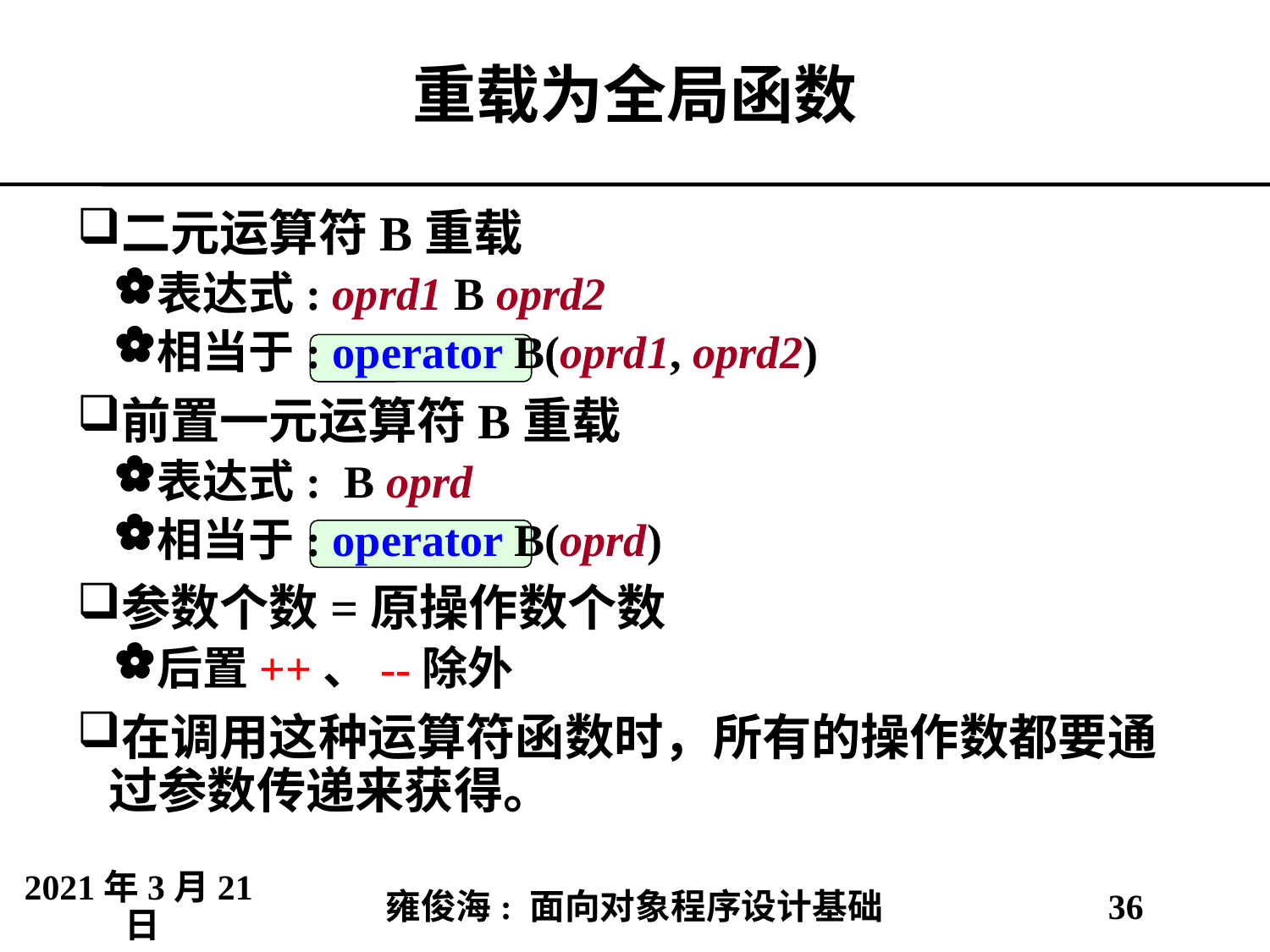

# 重载为全局函数

二元运算符B重载
表达式: oprd1 B oprd2
相当于: operator B(oprd1, oprd2)
前置一元运算符B重载
表达式:  B oprd
相当于: operator B(oprd)
参数个数=原操作数个数
后置++、--除外
在调用这种运算符函数时，所有的操作数都要通过参数传递来获得。

2021年3月21日
雍俊海: 面向对象程序设计基础
36